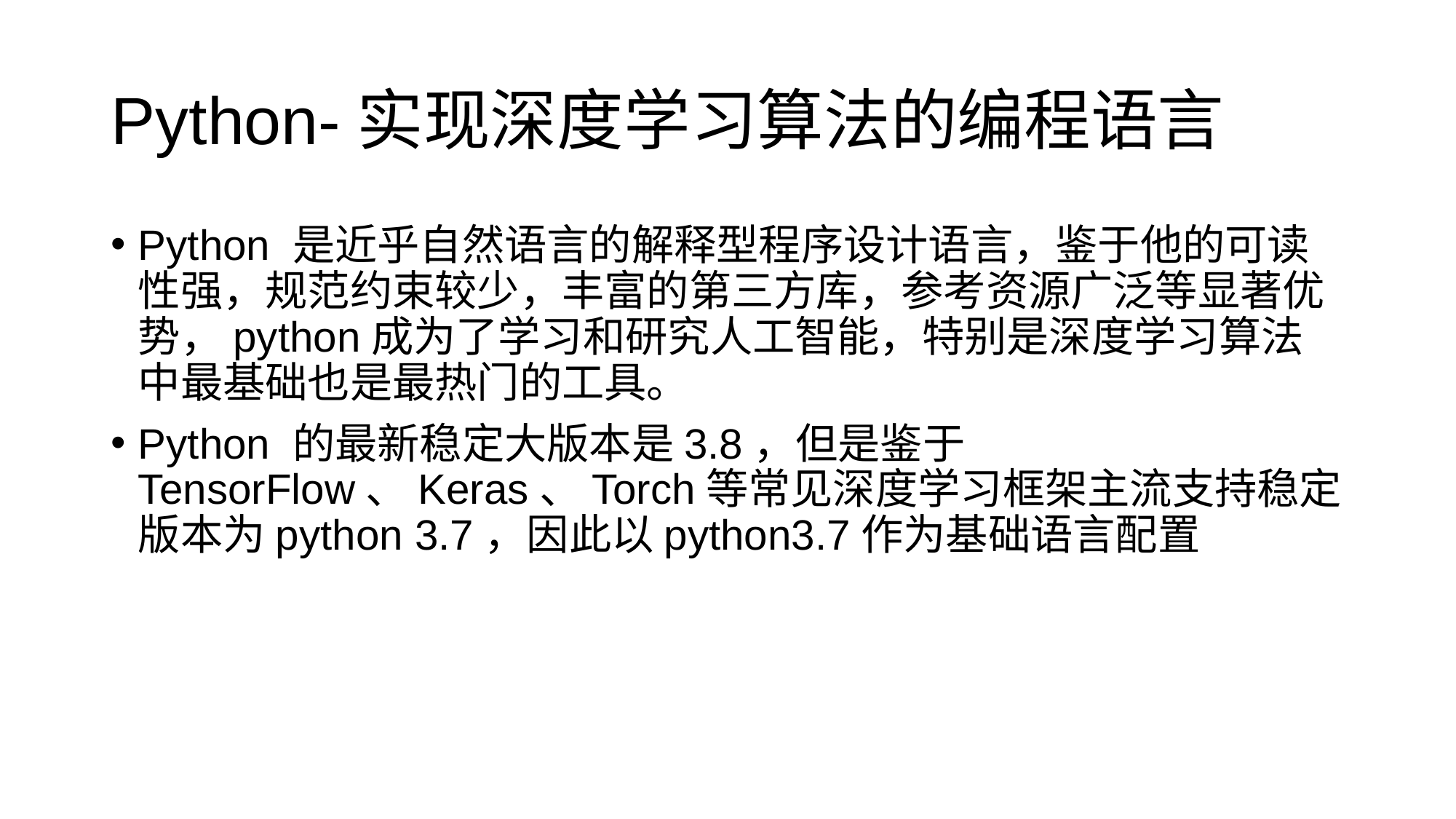

# Python-实现深度学习算法的编程语言
Python 是近乎自然语言的解释型程序设计语言，鉴于他的可读性强，规范约束较少，丰富的第三方库，参考资源广泛等显著优势，python成为了学习和研究人工智能，特别是深度学习算法中最基础也是最热门的工具。
Python 的最新稳定大版本是3.8，但是鉴于TensorFlow、Keras、Torch等常见深度学习框架主流支持稳定版本为python 3.7，因此以python3.7作为基础语言配置